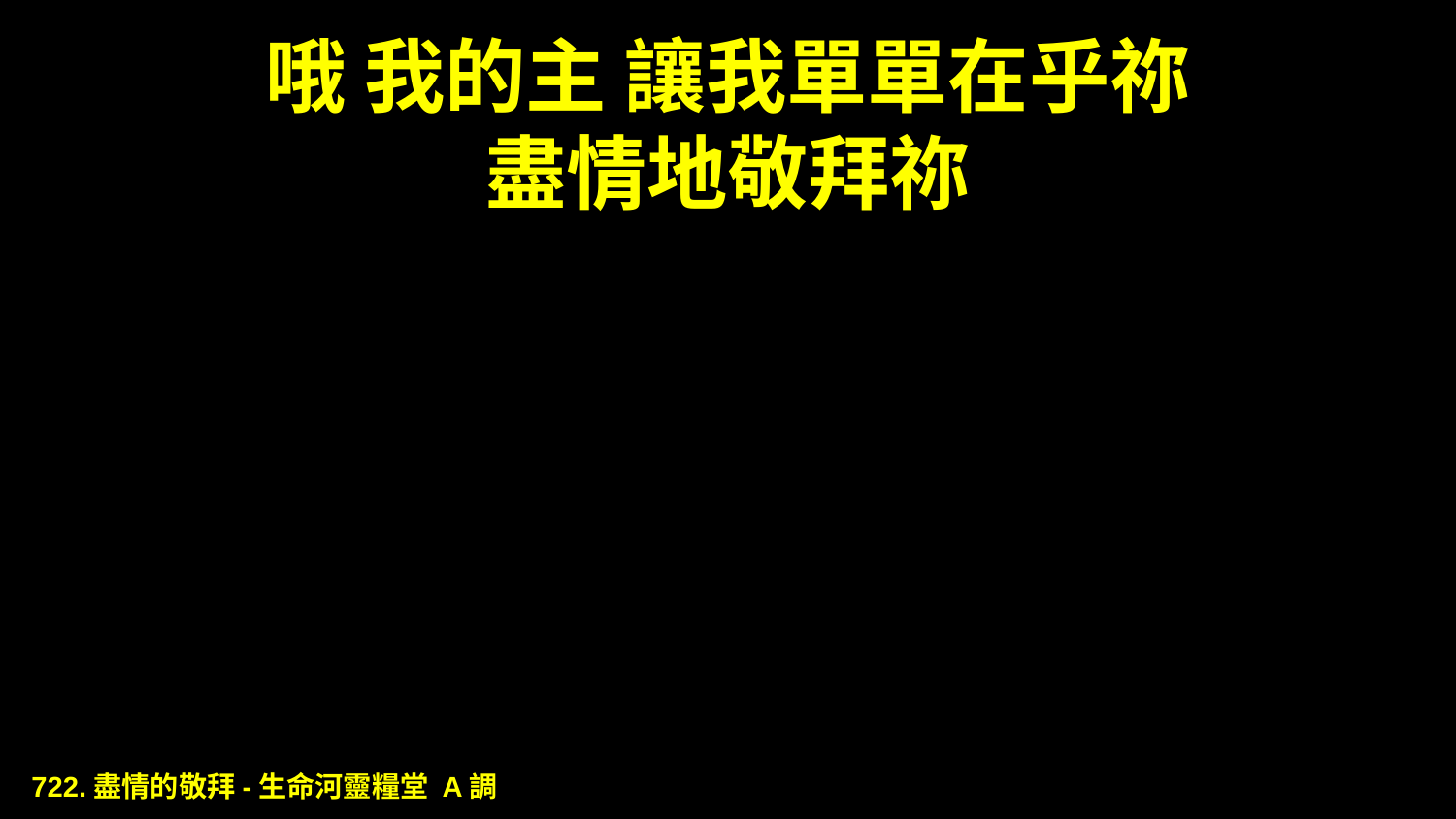

# 哦 我的主 讓我單單在乎祢 盡情地敬拜祢
722.盡情的敬拜-生命河靈糧堂 A調